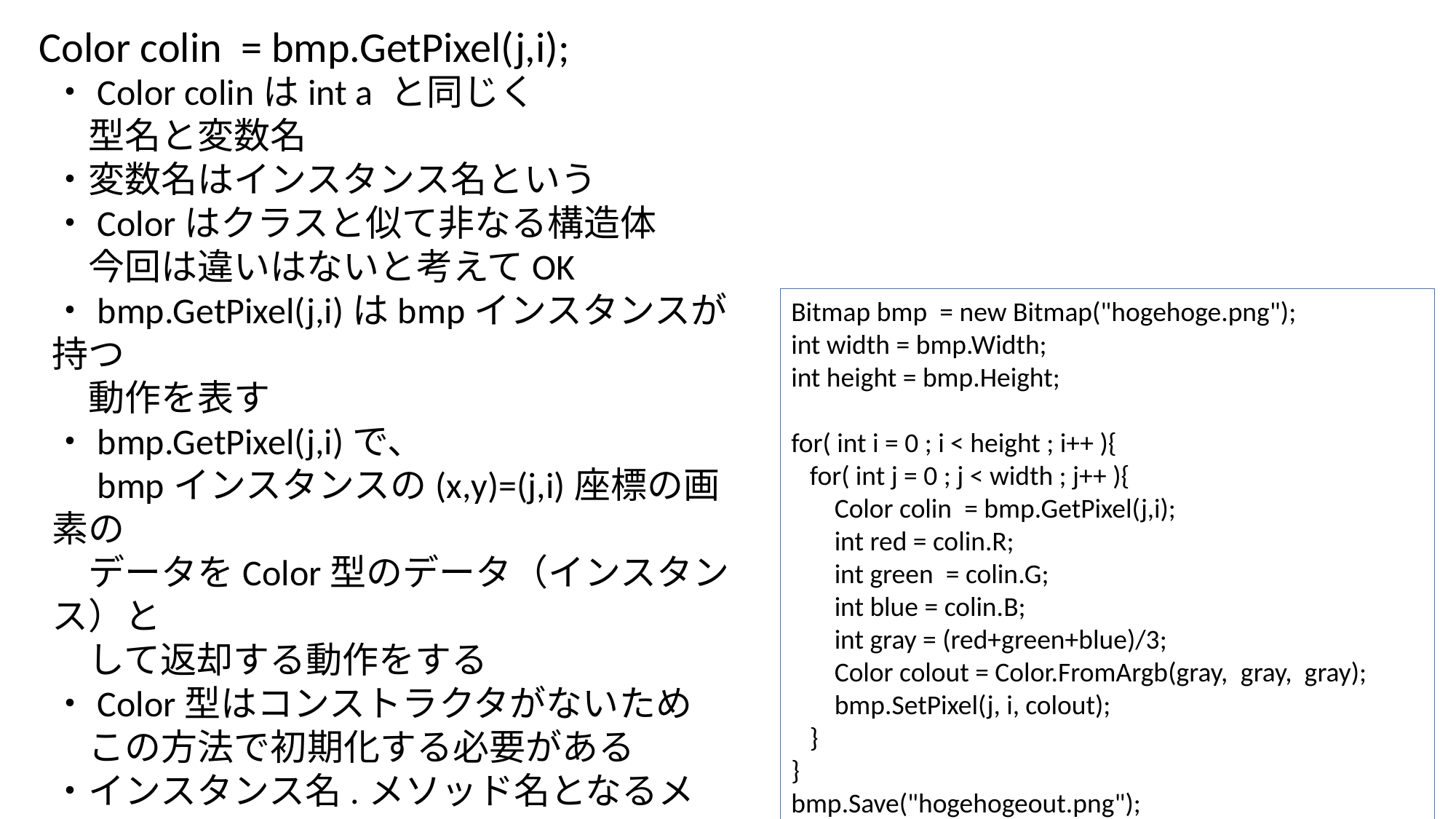

Color colin  = bmp.GetPixel(j,i);
・Color colinはint a と同じく
　型名と変数名
・変数名はインスタンス名という
・Colorはクラスと似て非なる構造体
　今回は違いはないと考えてOK
・bmp.GetPixel(j,i)はbmpインスタンスが持つ
　動作を表す
・bmp.GetPixel(j,i)で、
　bmpインスタンスの(x,y)=(j,i)座標の画素の
　データをColor型のデータ（インスタンス）と
　して返却する動作をする
・Color型はコンストラクタがないため
　この方法で初期化する必要がある
・インスタンス名.メソッド名となるメソッドは
　インスタンスメソッドという
・Bitmapクラスにはクラス名.メソッド名はない
　がColor構造体にはColor.メソッド名がある
Bitmap bmp  = new Bitmap("hogehoge.png");
int width = bmp.Width;
int height = bmp.Height;

for( int i = 0 ; i < height ; i++ ){
   for( int j = 0 ; j < width ; j++ ){
       Color colin  = bmp.GetPixel(j,i);
       int red = colin.R;
       int green  = colin.G;
       int blue = colin.B;
       int gray = (red+green+blue)/3;
       Color colout = Color.FromArgb(gray,  gray,  gray);
       bmp.SetPixel(j, i, colout);
   }
}
bmp.Save("hogehogeout.png");